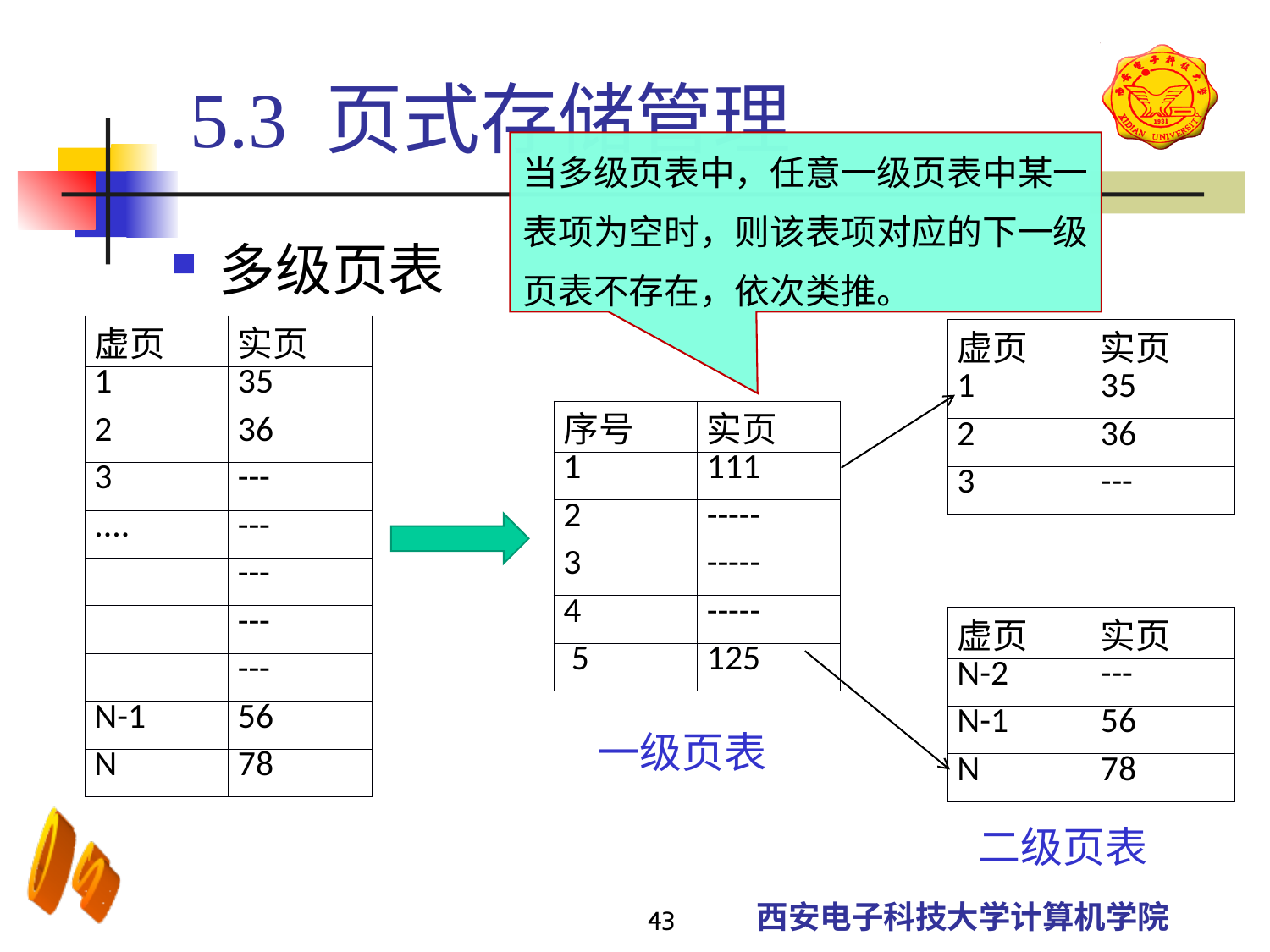

5.3 页式存储管理
当多级页表中，任意一级页表中某一表项为空时，则该表项对应的下一级页表不存在，依次类推。
多级页表

| 虚页 | 实页 |
| --- | --- |
| 1 | 35 |
| 2 | 36 |
| 3 | --- |
| .... | --- |
|  | --- |
|  | --- |
|  | --- |
| N-1 | 56 |
| N | 78 |
| 虚页 | 实页 |
| --- | --- |
| 1 | 35 |
| 2 | 36 |
| 3 | --- |
| 序号 | 实页 |
| --- | --- |
| 1 | 111 |
| 2 | ----- |
| 3 | ----- |
| 4 | ----- |
| 5 | 125 |

| 虚页 | 实页 |
| --- | --- |
| N-2 | --- |
| N-1 | 56 |
| N | 78 |
一级页表
二级页表
43